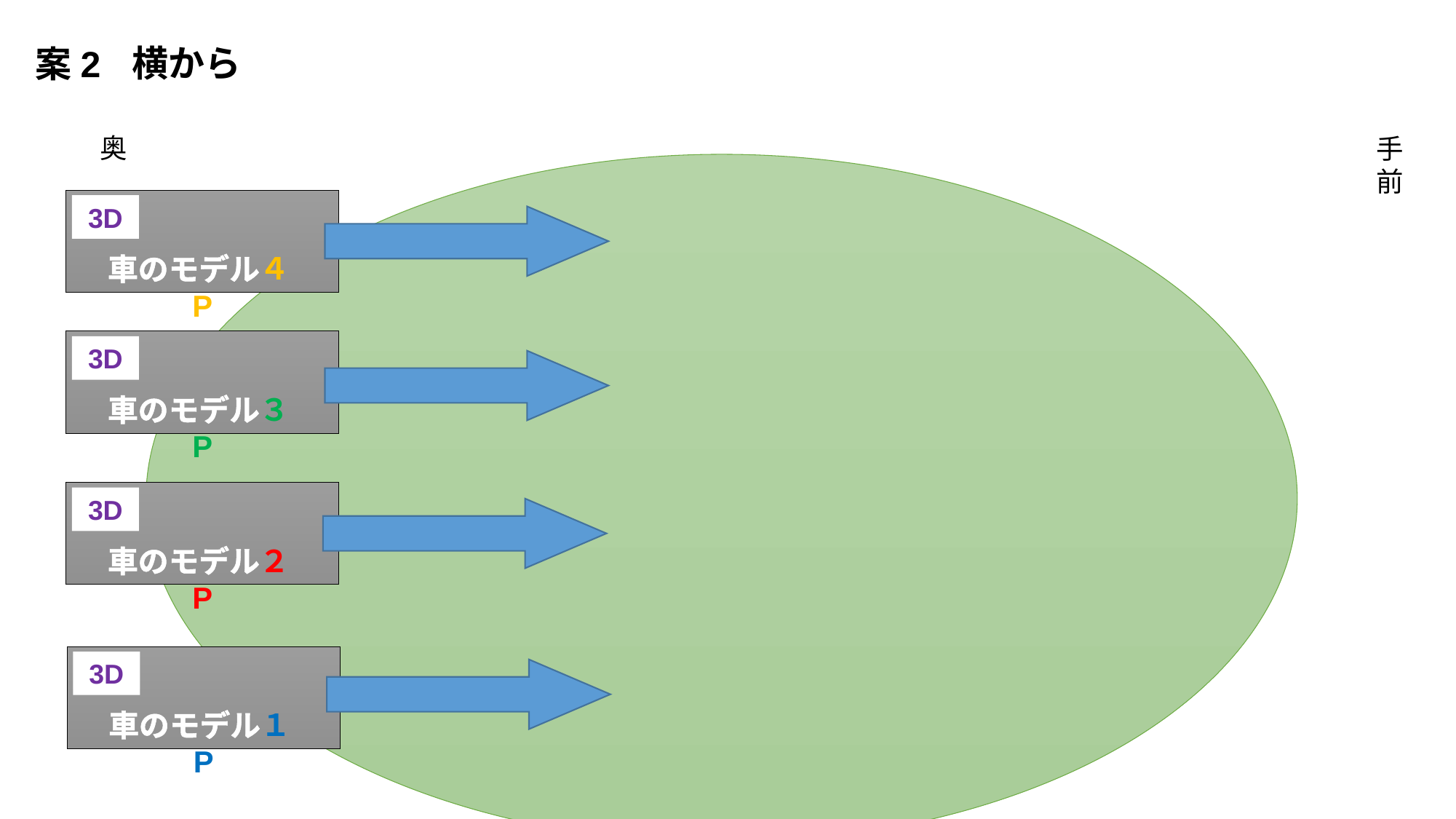

横から
案2
奥
手前

3D
車のモデル４P

3D
車のモデル３P

3D
車のモデル２P

3D
車のモデル１P